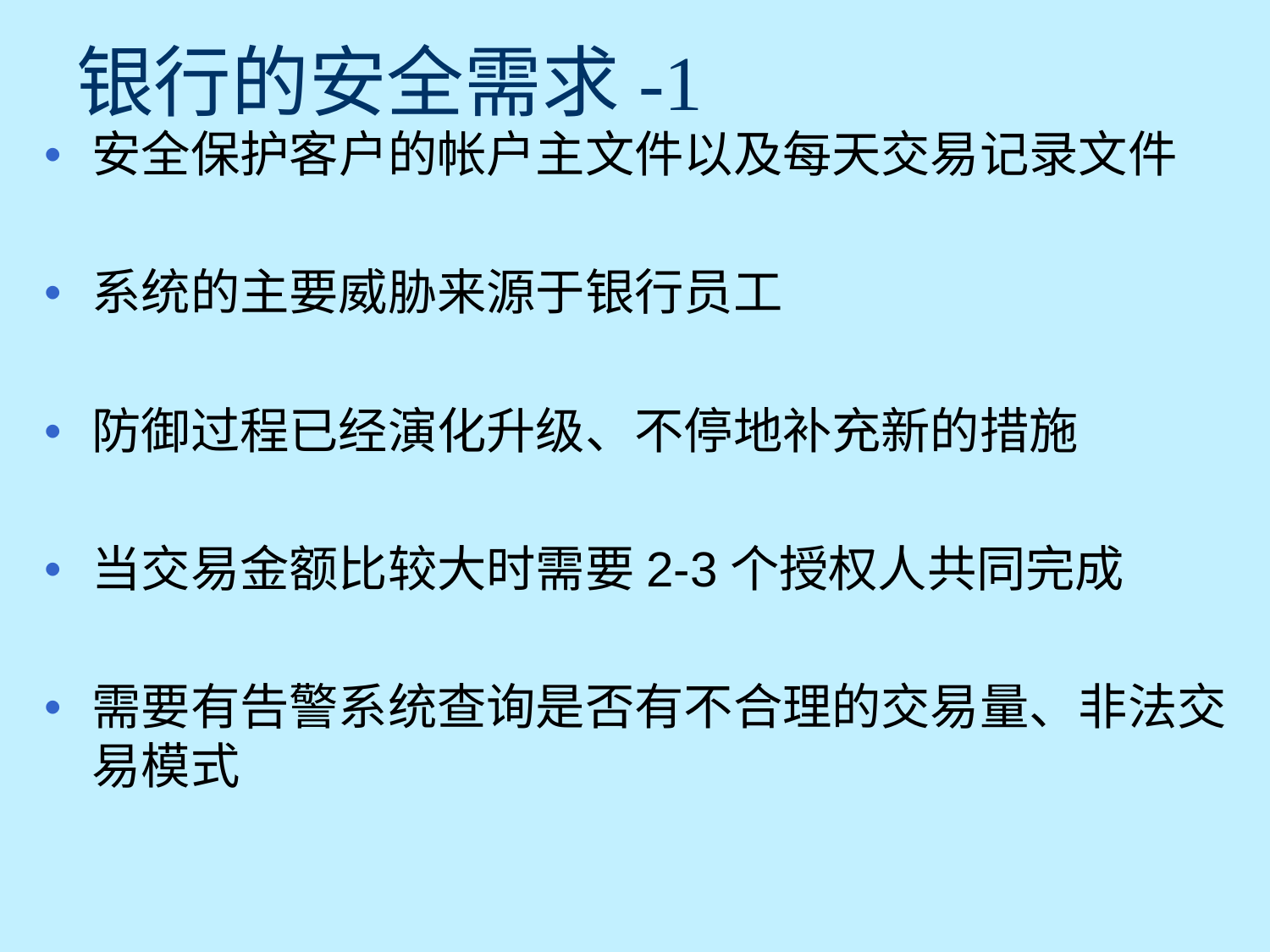

# 银行的安全需求-1
安全保护客户的帐户主文件以及每天交易记录文件

系统的主要威胁来源于银行员工

防御过程已经演化升级、不停地补充新的措施

当交易金额比较大时需要2-3个授权人共同完成

需要有告警系统查询是否有不合理的交易量、非法交易模式

30